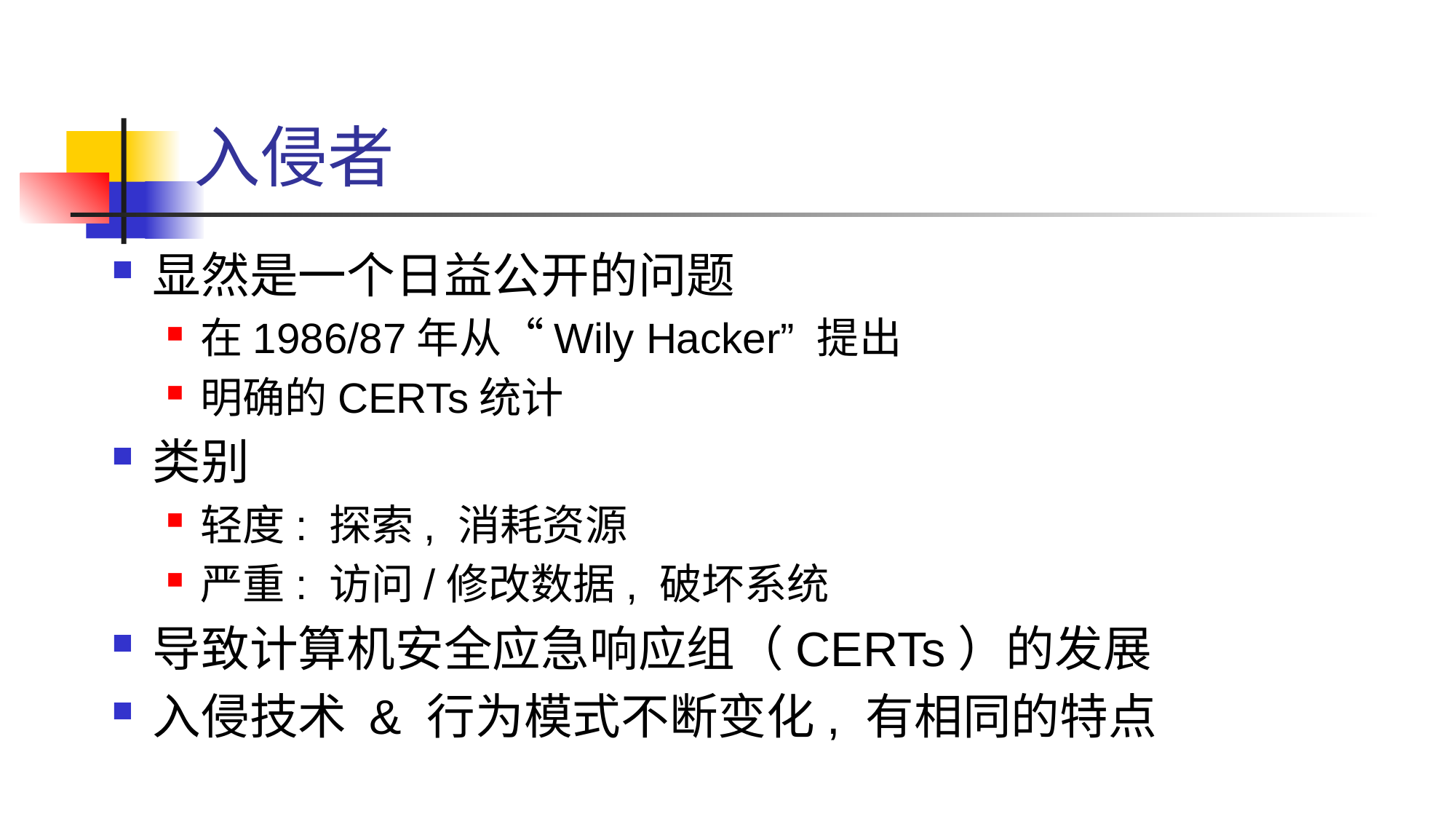

# 入侵者
显然是一个日益公开的问题
在1986/87年从“Wily Hacker” 提出
明确的CERTs统计
类别
轻度: 探索, 消耗资源
严重: 访问/修改数据, 破坏系统
导致计算机安全应急响应组（CERTs）的发展
入侵技术 & 行为模式不断变化, 有相同的特点